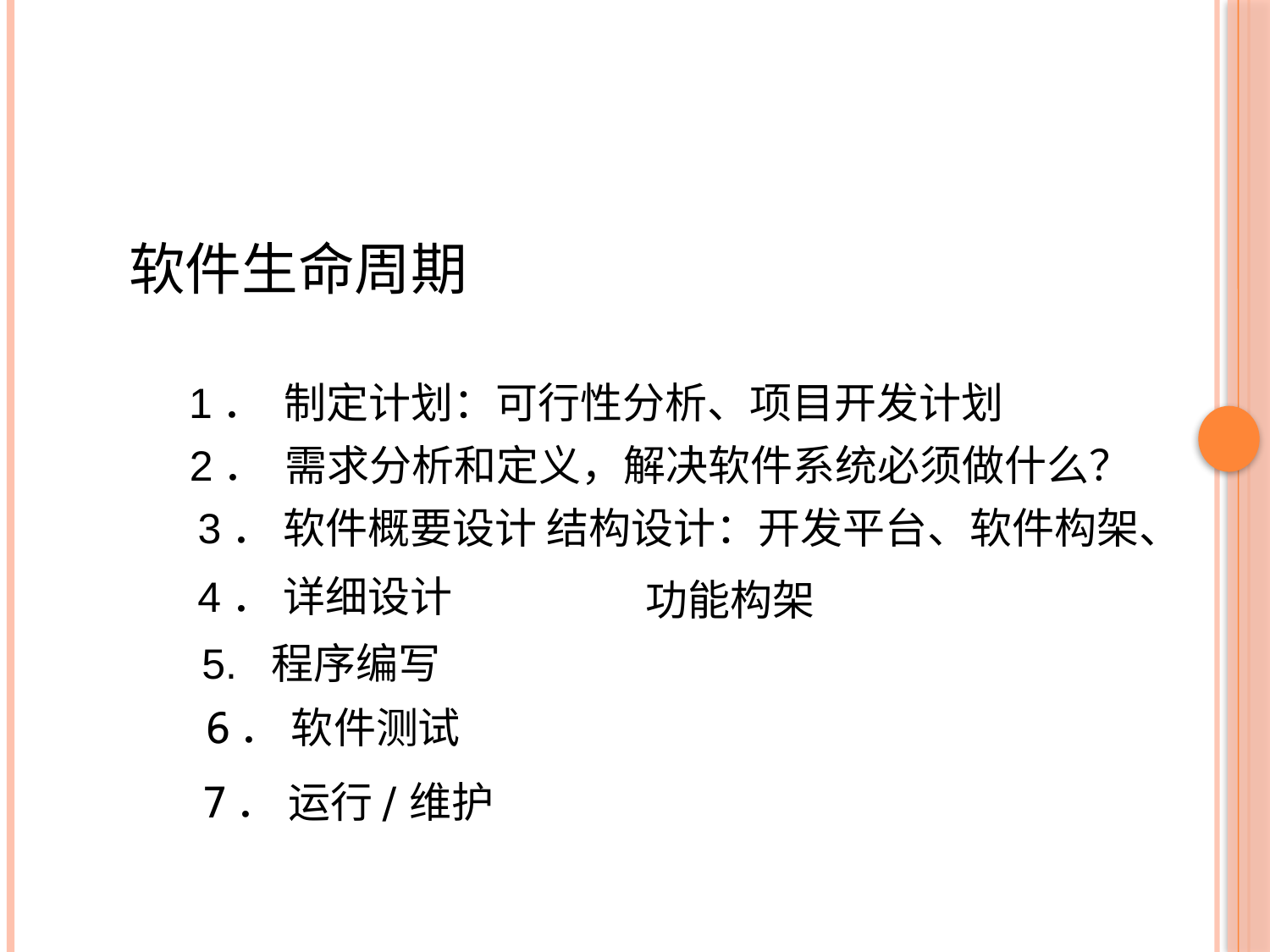

软件生命周期
 1．  制定计划：可行性分析、项目开发计划
 2．  需求分析和定义，解决软件系统必须做什么？
3． 软件概要设计 结构设计：开发平台、软件构架、
                                              功能构架
4． 详细设计
5.  程序编写
6． 软件测试
7． 运行/维护